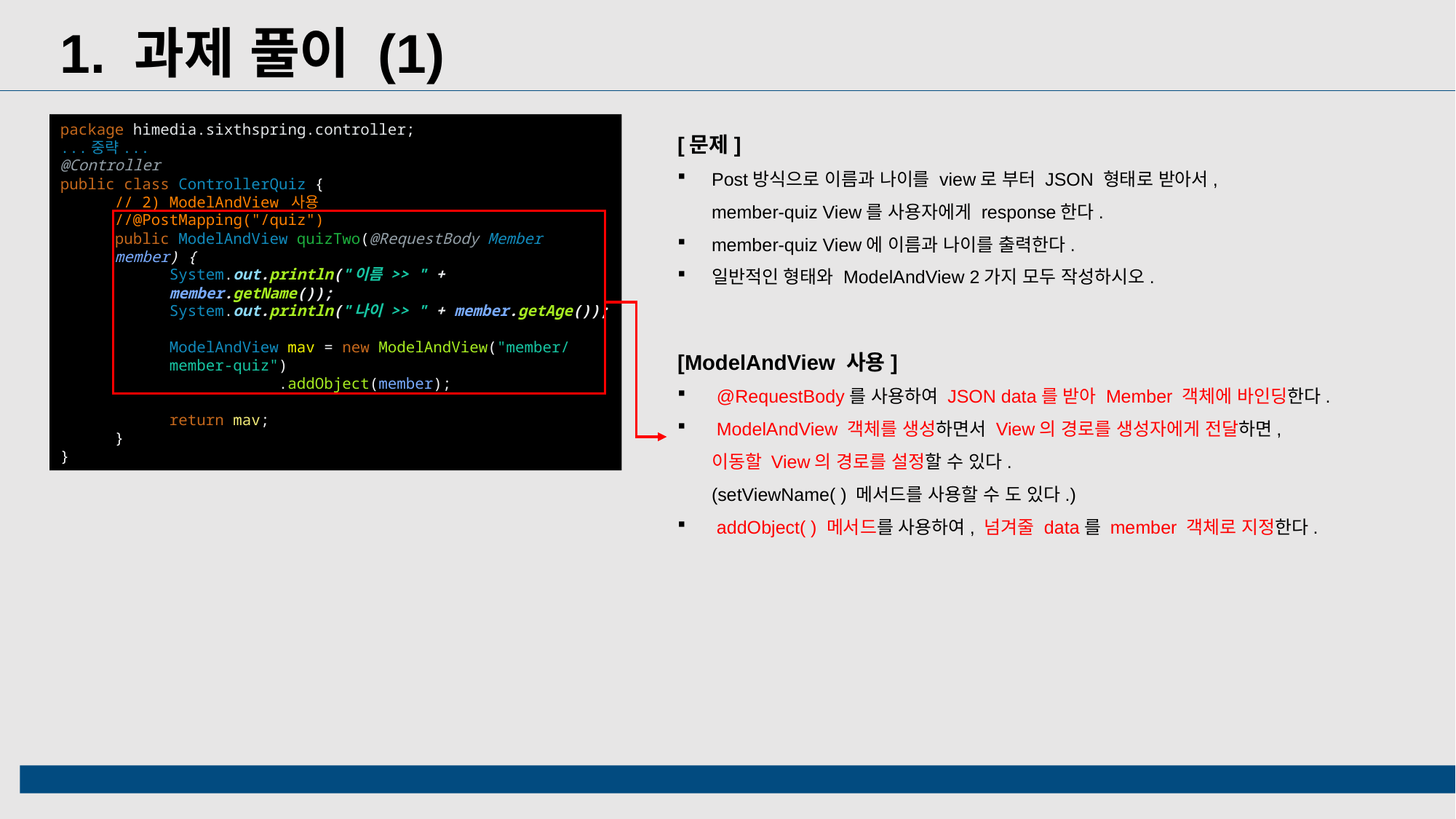

1. 과제 풀이 (1)
package himedia.sixthspring.controller;
...중략...
@Controller
public class ControllerQuiz {
// 2) ModelAndView 사용
//@PostMapping("/quiz")
public ModelAndView quizTwo(@RequestBody Member member) {
System.out.println("이름 >> " + member.getName());
System.out.println("나이 >> " + member.getAge());

ModelAndView mav = new ModelAndView("member/member-quiz")
	.addObject(member);

return mav;
}
}
[문제]
Post방식으로 이름과 나이를 view로 부터 JSON 형태로 받아서, member-quiz View를 사용자에게 response한다.
member-quiz View에 이름과 나이를 출력한다.
일반적인 형태와 ModelAndView 2가지 모두 작성하시오.

[ModelAndView 사용]
 @RequestBody를 사용하여 JSON data를 받아 Member 객체에 바인딩한다.
 ModelAndView 객체를 생성하면서 View의 경로를 생성자에게 전달하면,         이동할 View의 경로를 설정할 수 있다.                                                     (setViewName( ) 메서드를 사용할 수 도 있다.)
 addObject( ) 메서드를 사용하여, 넘겨줄 data를 member 객체로 지정한다.